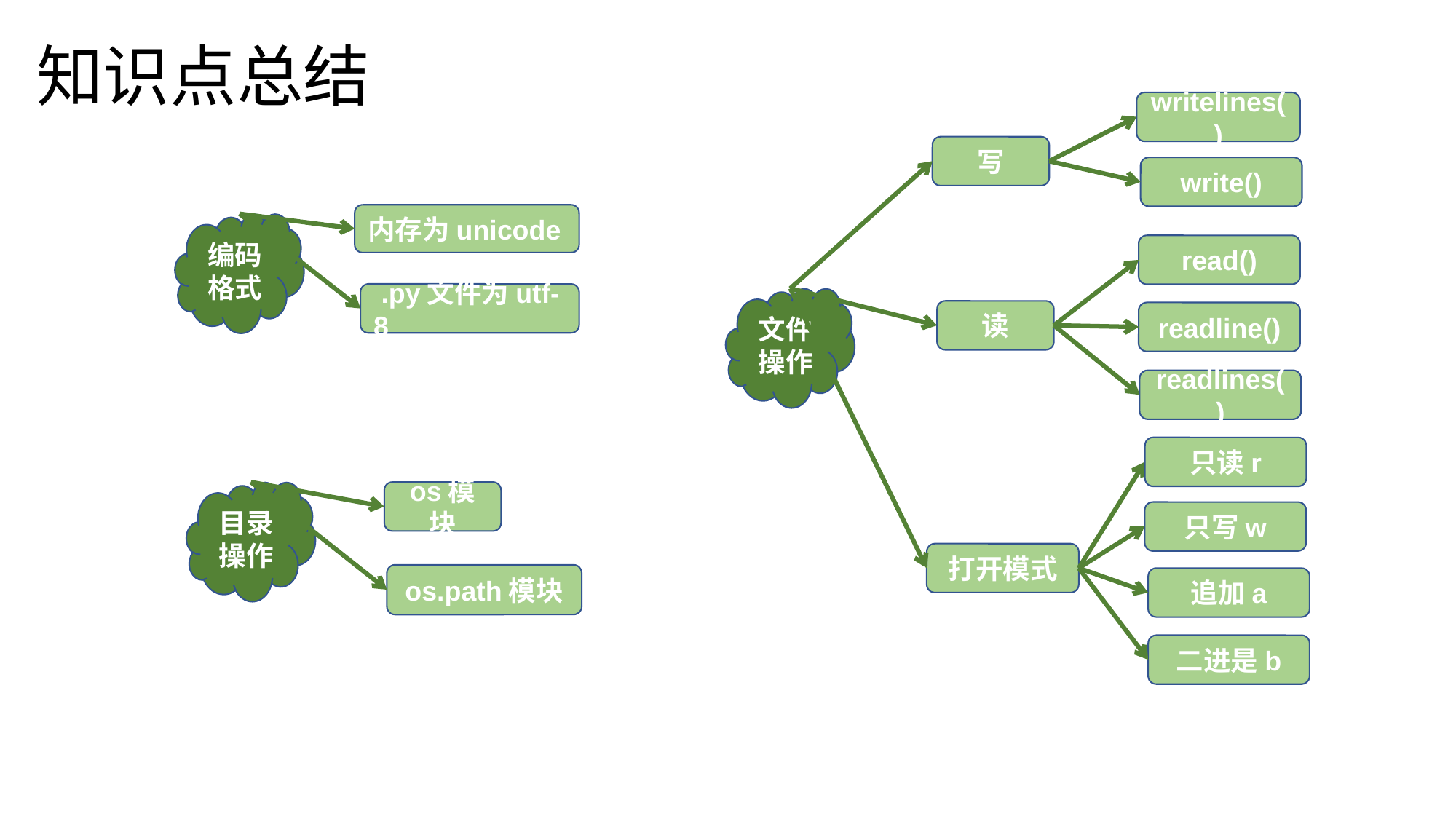

# 知识点总结
writelines()
写
write()
内存为unicode
编码格式
read()
 .py文件为utf-8
文件操作
读
readline()
readlines()
只读r
目录操作
os模块
只写w
打开模式
os.path模块
追加a
二进是b